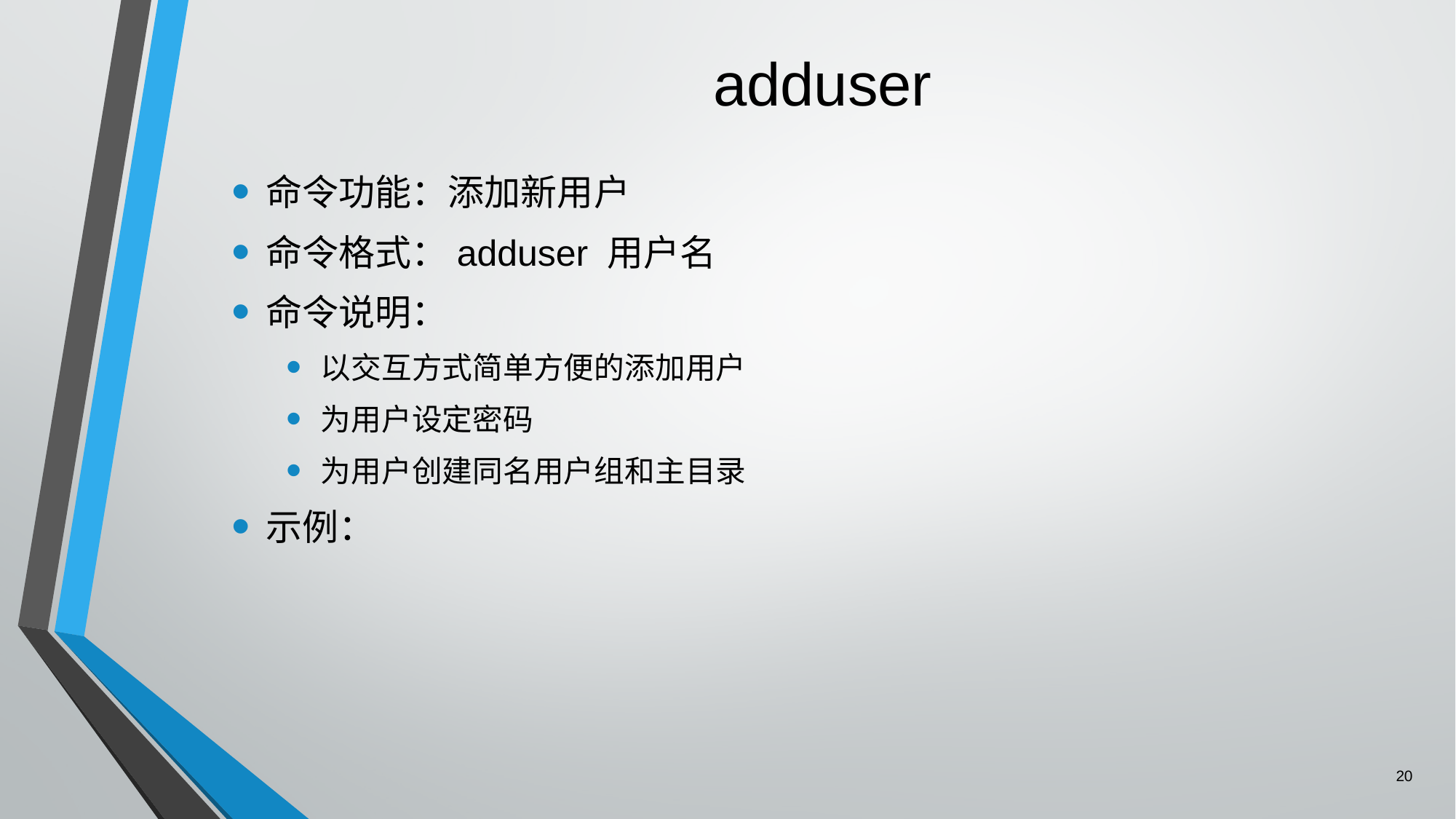

# adduser
命令功能：添加新用户
命令格式：adduser 用户名
命令说明：
以交互方式简单方便的添加用户
为用户设定密码
为用户创建同名用户组和主目录
示例：
20